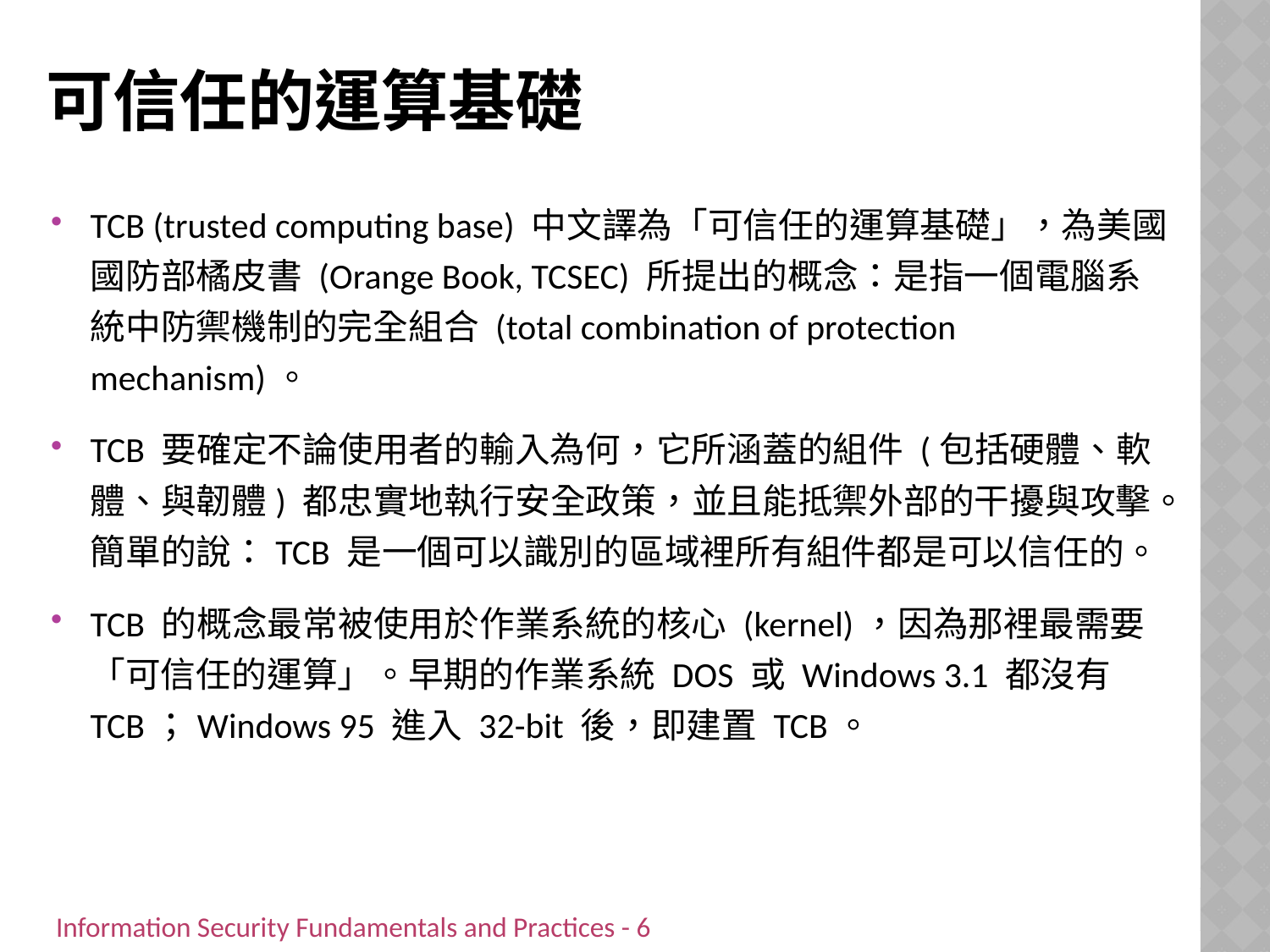

# 可信任的運算基礎
TCB (trusted computing base) 中文譯為「可信任的運算基礎」，為美國國防部橘皮書 (Orange Book, TCSEC) 所提出的概念：是指一個電腦系統中防禦機制的完全組合 (total combination of protection mechanism)。
TCB 要確定不論使用者的輸入為何，它所涵蓋的組件 (包括硬體、軟體、與韌體) 都忠實地執行安全政策，並且能抵禦外部的干擾與攻擊。簡單的說：TCB 是一個可以識別的區域裡所有組件都是可以信任的。
TCB 的概念最常被使用於作業系統的核心 (kernel)，因為那裡最需要「可信任的運算」。早期的作業系統 DOS 或 Windows 3.1 都沒有TCB；Windows 95 進入 32-bit 後，即建置 TCB。